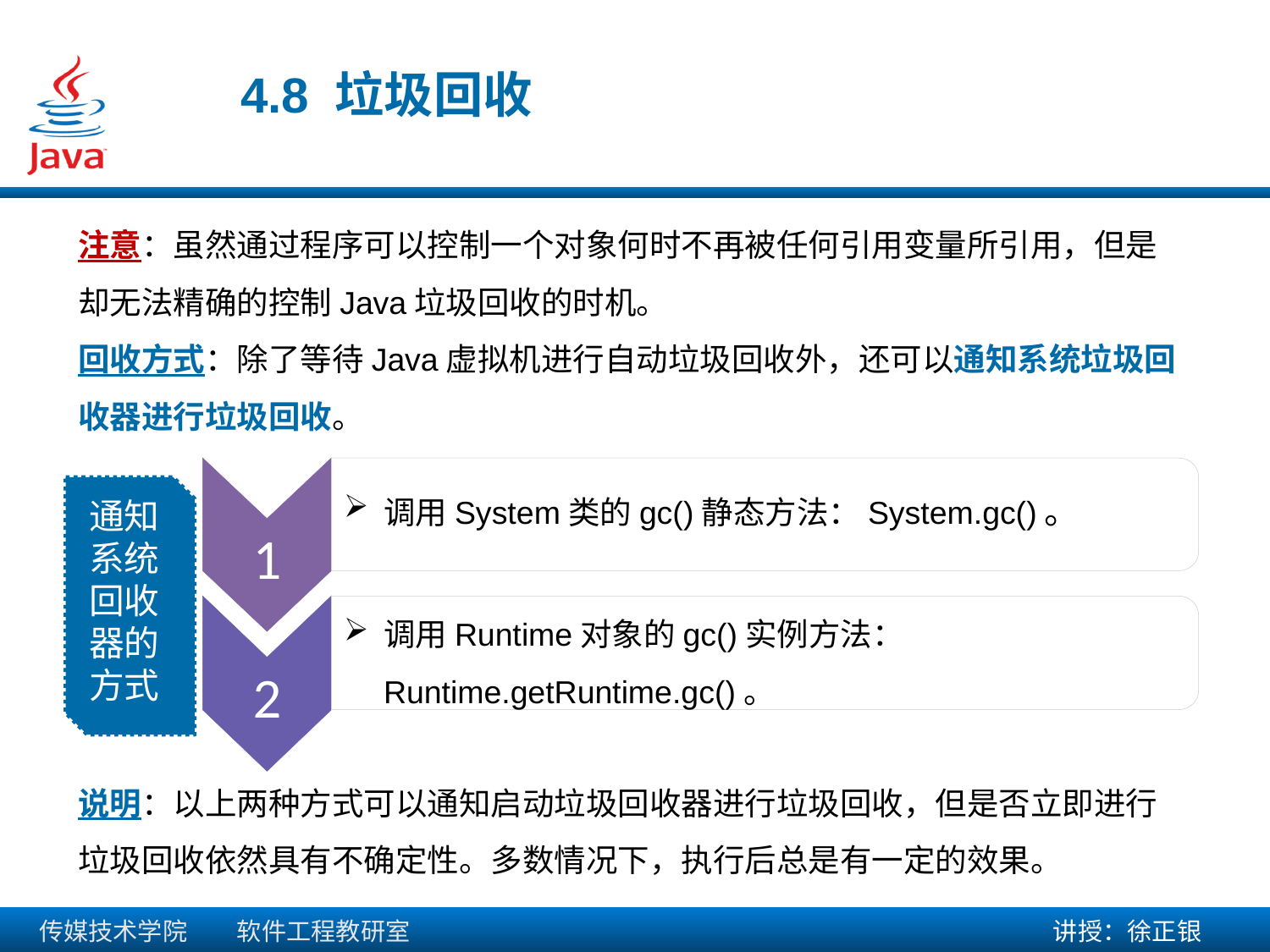

4.8 垃圾回收
注意：虽然通过程序可以控制一个对象何时不再被任何引用变量所引用，但是却无法精确的控制Java垃圾回收的时机。
回收方式：除了等待Java虚拟机进行自动垃圾回收外，还可以通知系统垃圾回收器进行垃圾回收。

1

调用System类的gc()静态方法：System.gc()。
通知系统回收器的方式
调用Runtime对象的gc()实例方法：Runtime.getRuntime.gc()。

2

init(FilterConfig filterConfig)
说明：以上两种方式可以通知启动垃圾回收器进行垃圾回收，但是否立即进行垃圾回收依然具有不确定性。多数情况下，执行后总是有一定的效果。